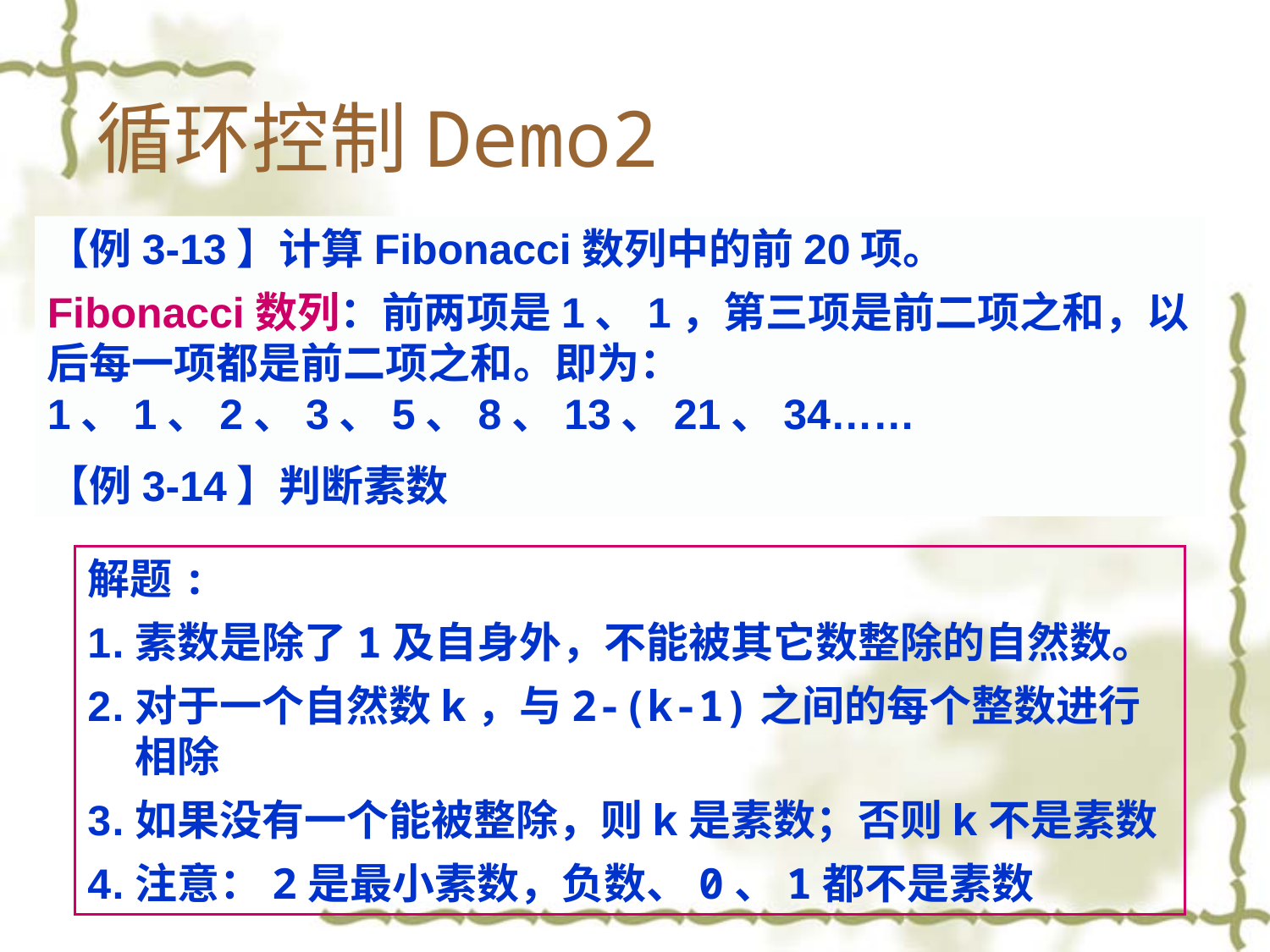

# 循环控制Demo2
【例3-13】计算Fibonacci数列中的前20项。
Fibonacci数列：前两项是1、1，第三项是前二项之和，以后每一项都是前二项之和。即为：1、1、2、3、5、8、13、21、34……
【例3-14】判断素数
解题:
素数是除了1及自身外，不能被其它数整除的自然数。
对于一个自然数k，与2-(k-1)之间的每个整数进行相除
如果没有一个能被整除，则k是素数；否则k不是素数
注意：2是最小素数，负数、0、1都不是素数